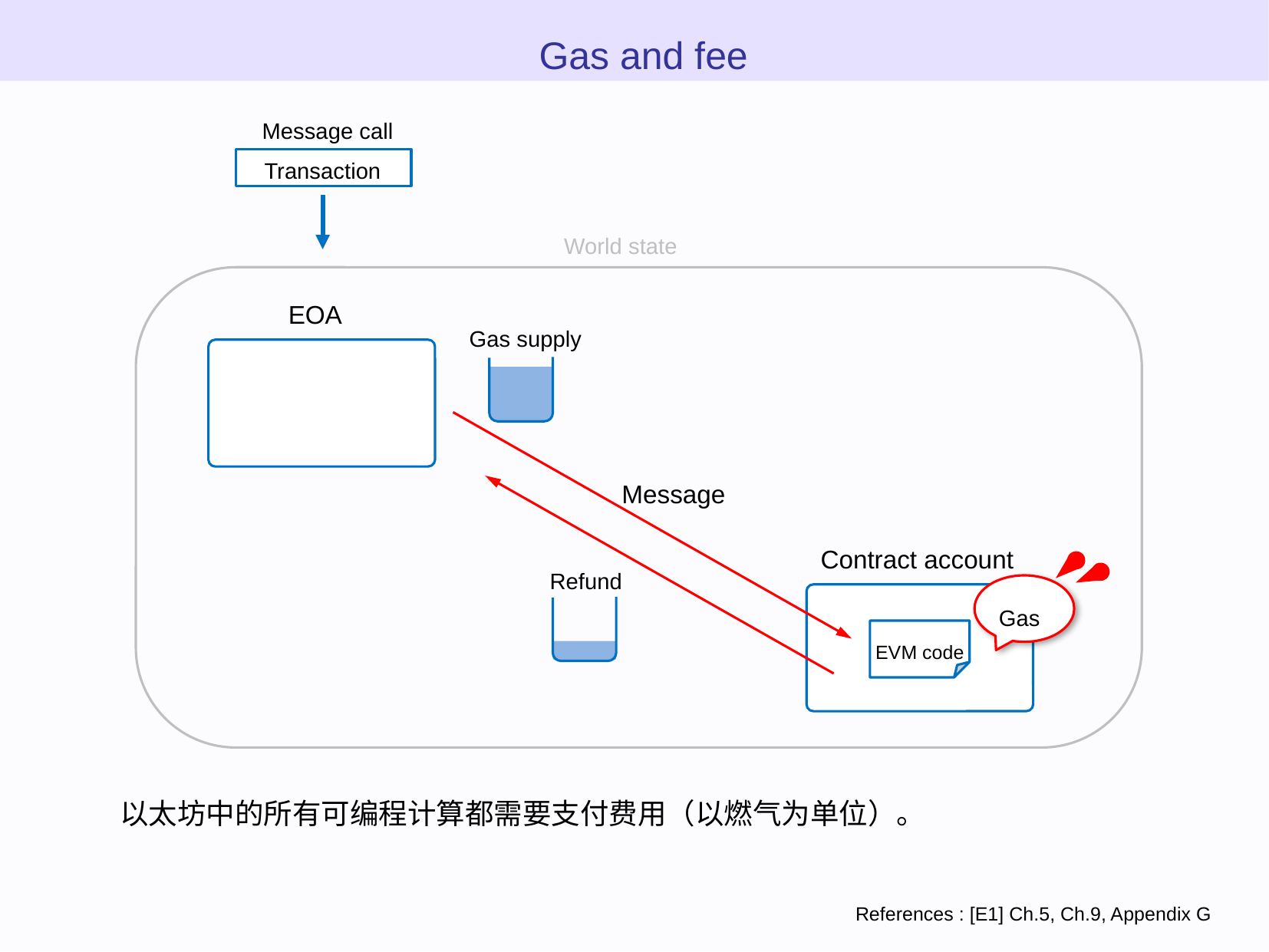

Gas and fee
Message call

Transaction
World state

EOA
Gas supply

Message
Contract account
Refund

Gas

EVM code
以太坊中的所有可编程计算都需要支付费用（以燃气为单位）。
References : [E1] Ch.5, Ch.9, Appendix G